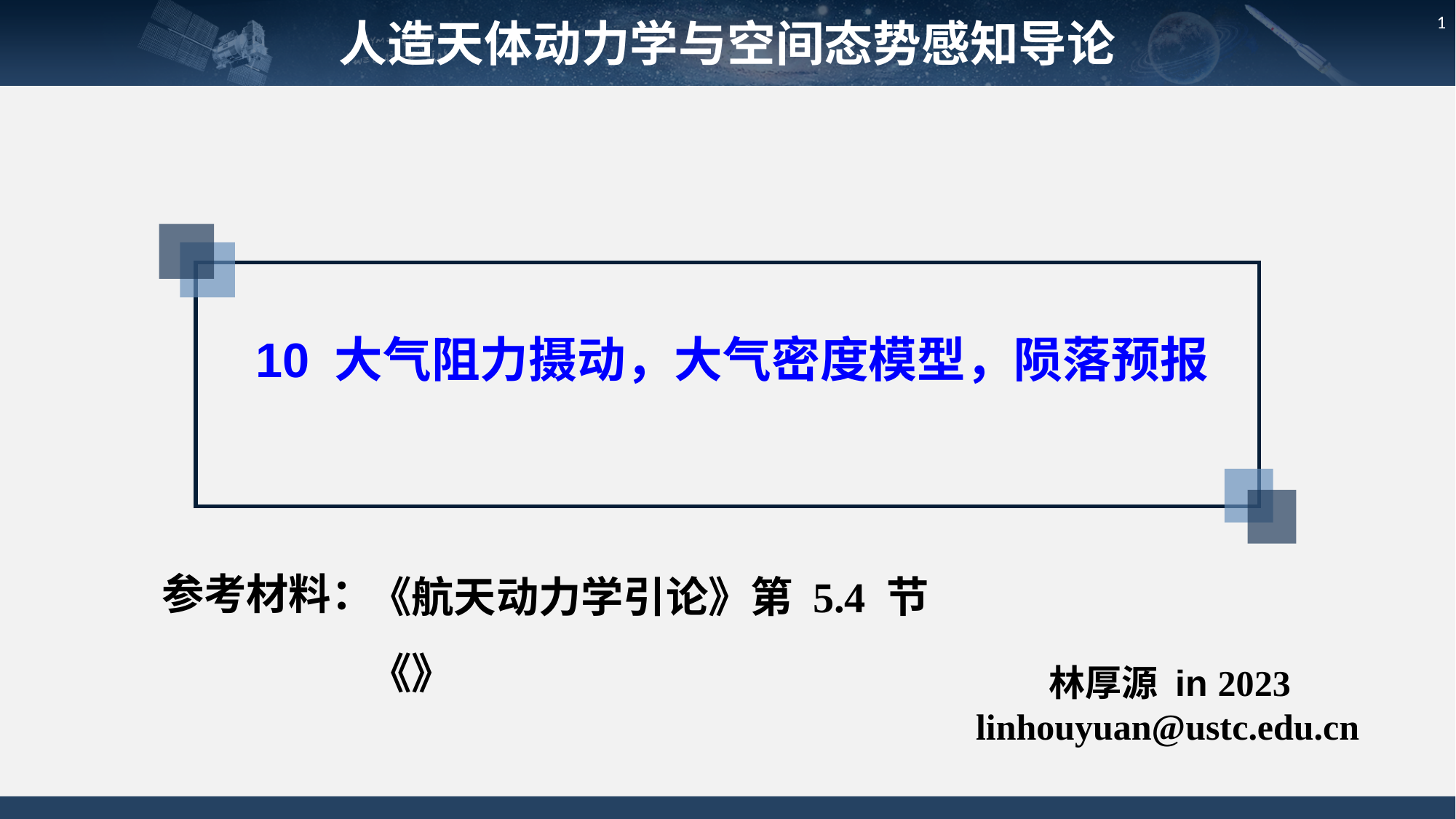

人造天体动力学与空间态势感知导论
1

10 大气阻力摄动，大气密度模型，陨落预报

参考材料：
《航天动力学引论》第 5.4 节
《》
林厚源 in 2023
linhouyuan@ustc.edu.cn